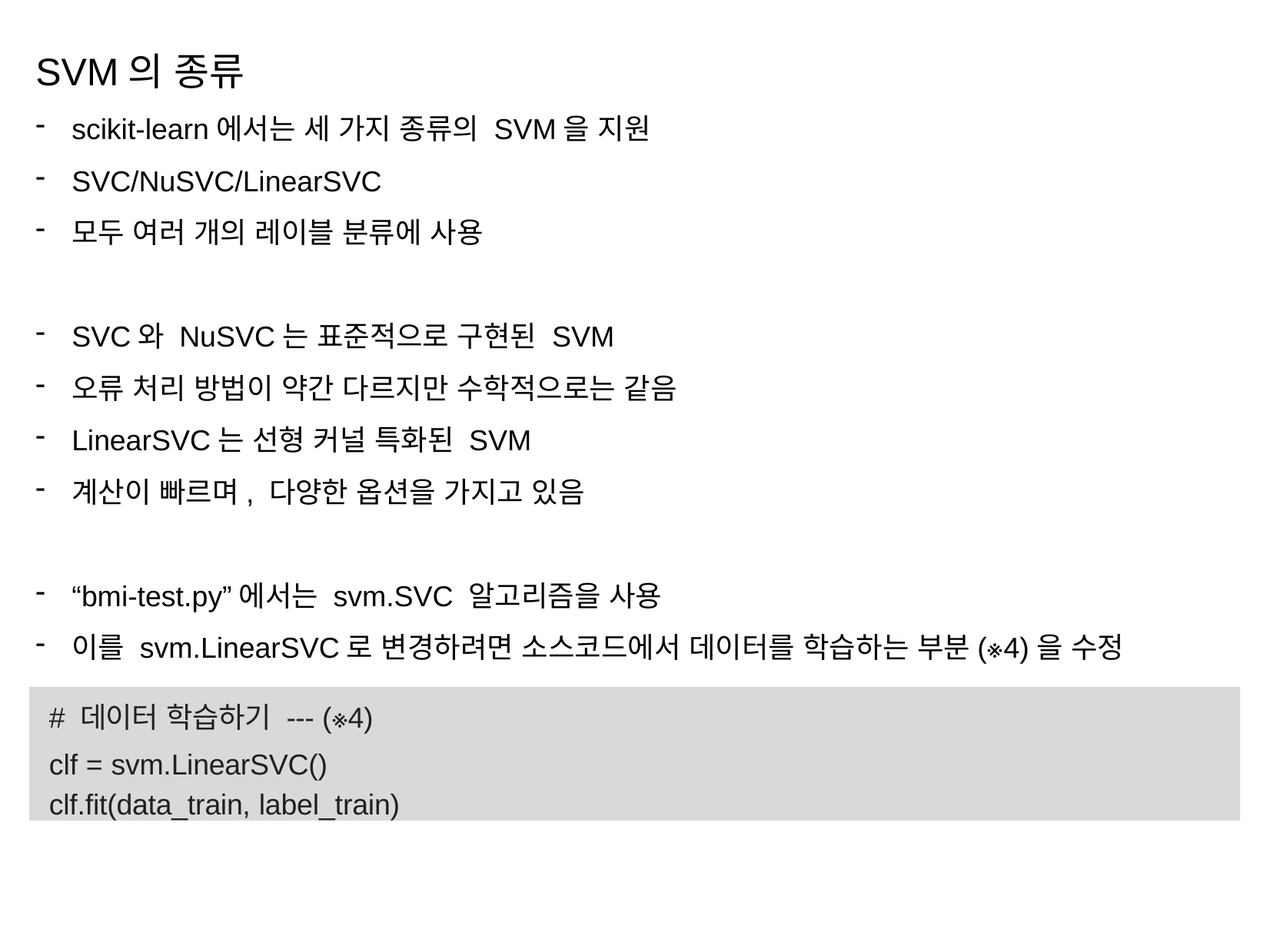

SVM의 종류
scikit-learn에서는 세 가지 종류의 SVM을 지원
SVC/NuSVC/LinearSVC
모두 여러 개의 레이블 분류에 사용

SVC와 NuSVC는 표준적으로 구현된 SVM
오류 처리 방법이 약간 다르지만 수학적으로는 같음
LinearSVC는 선형 커널 특화된 SVM
계산이 빠르며, 다양한 옵션을 가지고 있음

“bmi-test.py”에서는 svm.SVC 알고리즘을 사용
이를 svm.LinearSVC로 변경하려면 소스코드에서 데이터를 학습하는 부분(※4)을 수정
# 데이터 학습하기 --- (※4)
clf = svm.LinearSVC()
clf.fit(data_train, label_train)